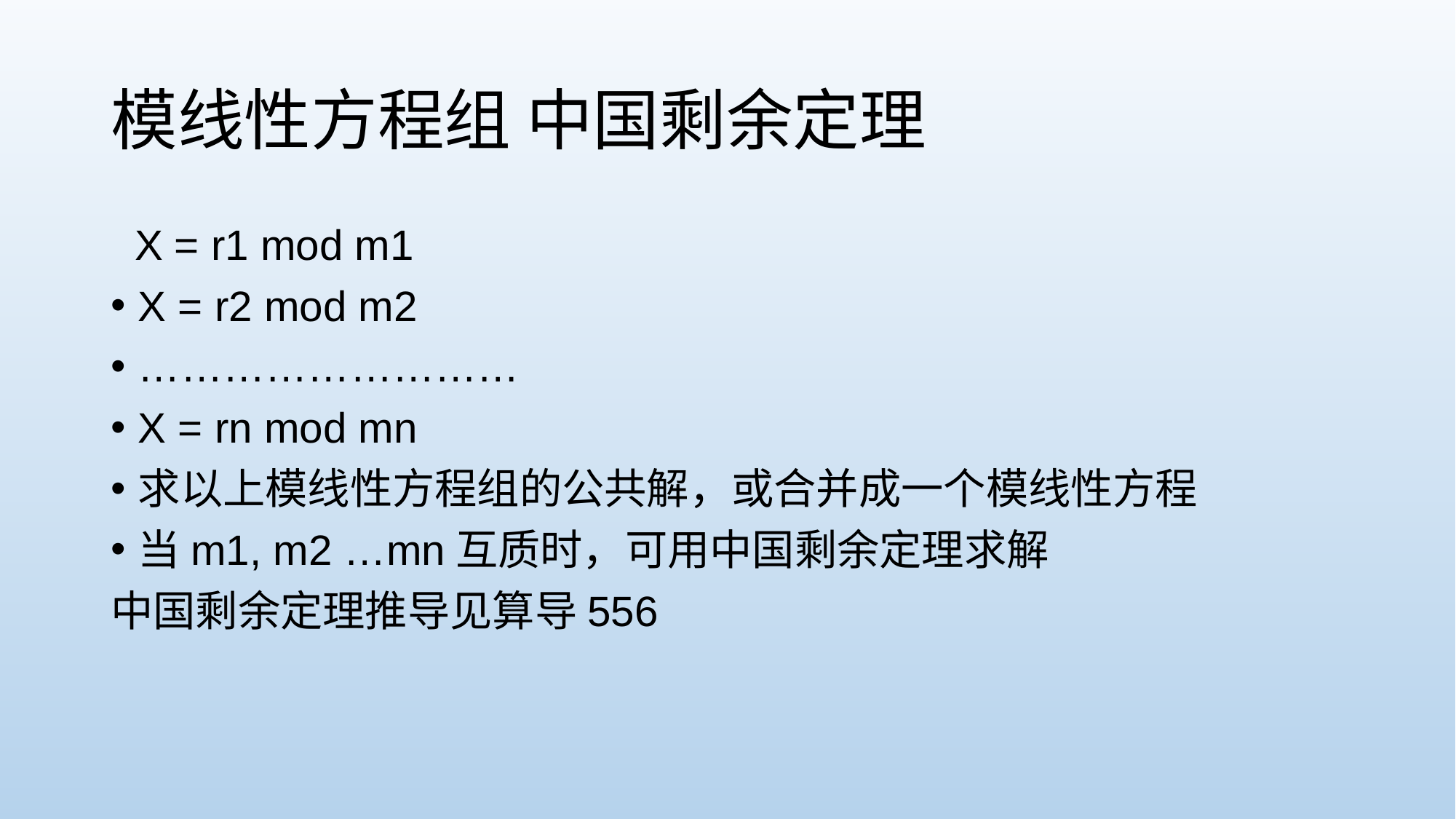

# 模线性方程组 中国剩余定理
  X = r1 mod m1
X = r2 mod m2
………………………
X = rn mod mn
求以上模线性方程组的公共解，或合并成一个模线性方程
当m1, m2 …mn互质时，可用中国剩余定理求解
中国剩余定理推导见算导556